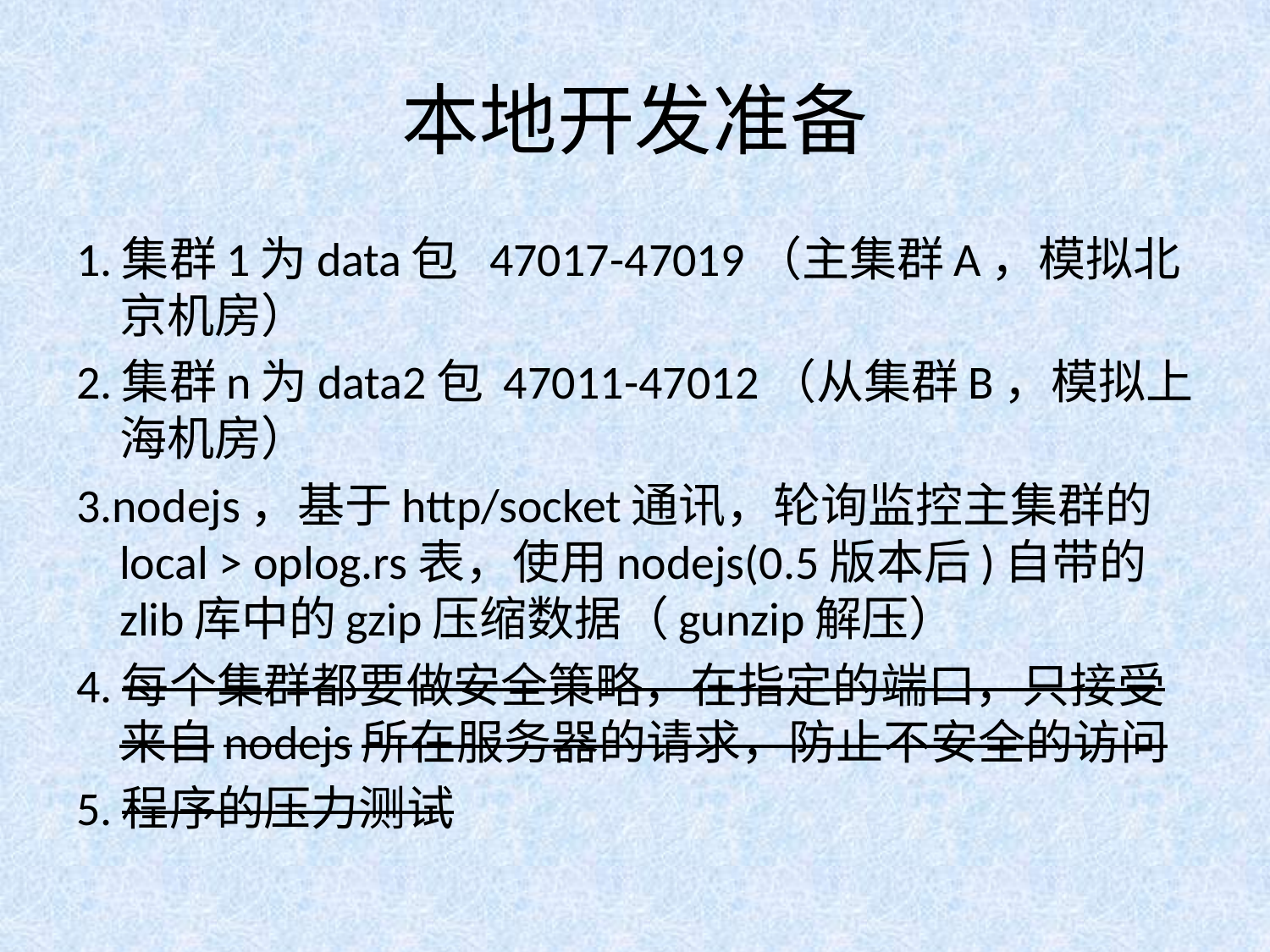

# 本地开发准备
1.集群1为data包  47017-47019（主集群A，模拟北京机房）
2.集群n为data2包 47011-47012（从集群B，模拟上海机房）
3.nodejs，基于http/socket通讯，轮询监控主集群的local > oplog.rs表，使用nodejs(0.5版本后)自带的zlib库中的gzip压缩数据（gunzip解压）
4.每个集群都要做安全策略，在指定的端口，只接受来自nodejs所在服务器的请求，防止不安全的访问
5.程序的压力测试